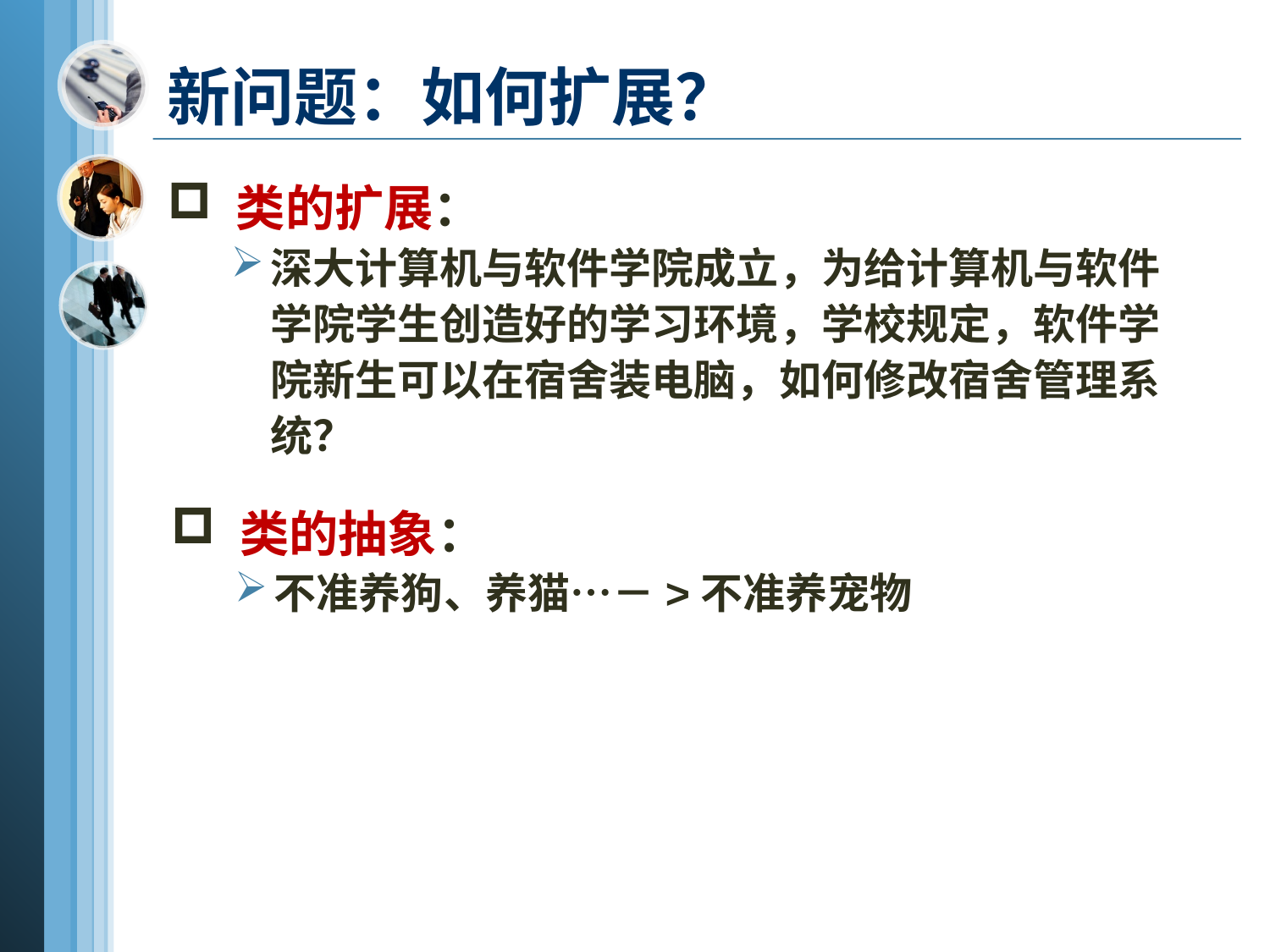

新问题：如何扩展？
 类的扩展：
深大计算机与软件学院成立，为给计算机与软件学院学生创造好的学习环境，学校规定，软件学院新生可以在宿舍装电脑，如何修改宿舍管理系统？
 类的抽象：
不准养狗、养猫…－>不准养宠物